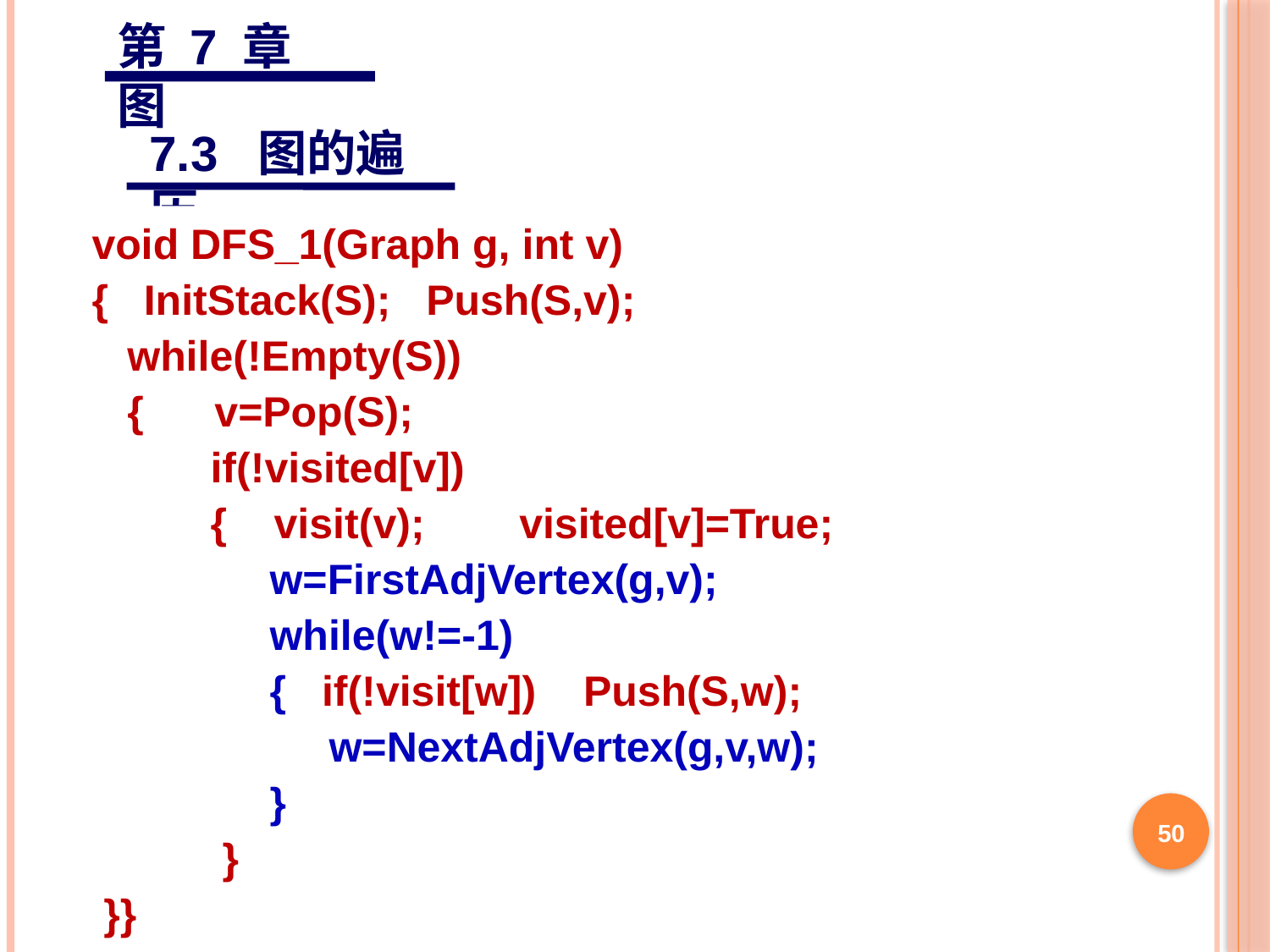

第 7 章  图

7.3  图的遍历

void DFS_1(Graph g, int v)
{   InitStack(S);   Push(S,v);
   while(!Empty(S))
   {      v=Pop(S);
          if(!visited[v])
          {    visit(v);        visited[v]=True;
               w=FirstAdjVertex(g,v);
               while(w!=-1)
               {   if(!visit[w])    Push(S,w);
                    w=NextAdjVertex(g,v,w);
               }
           }
 }}
①深度优先搜索
非递归形式的DFS算法1
50